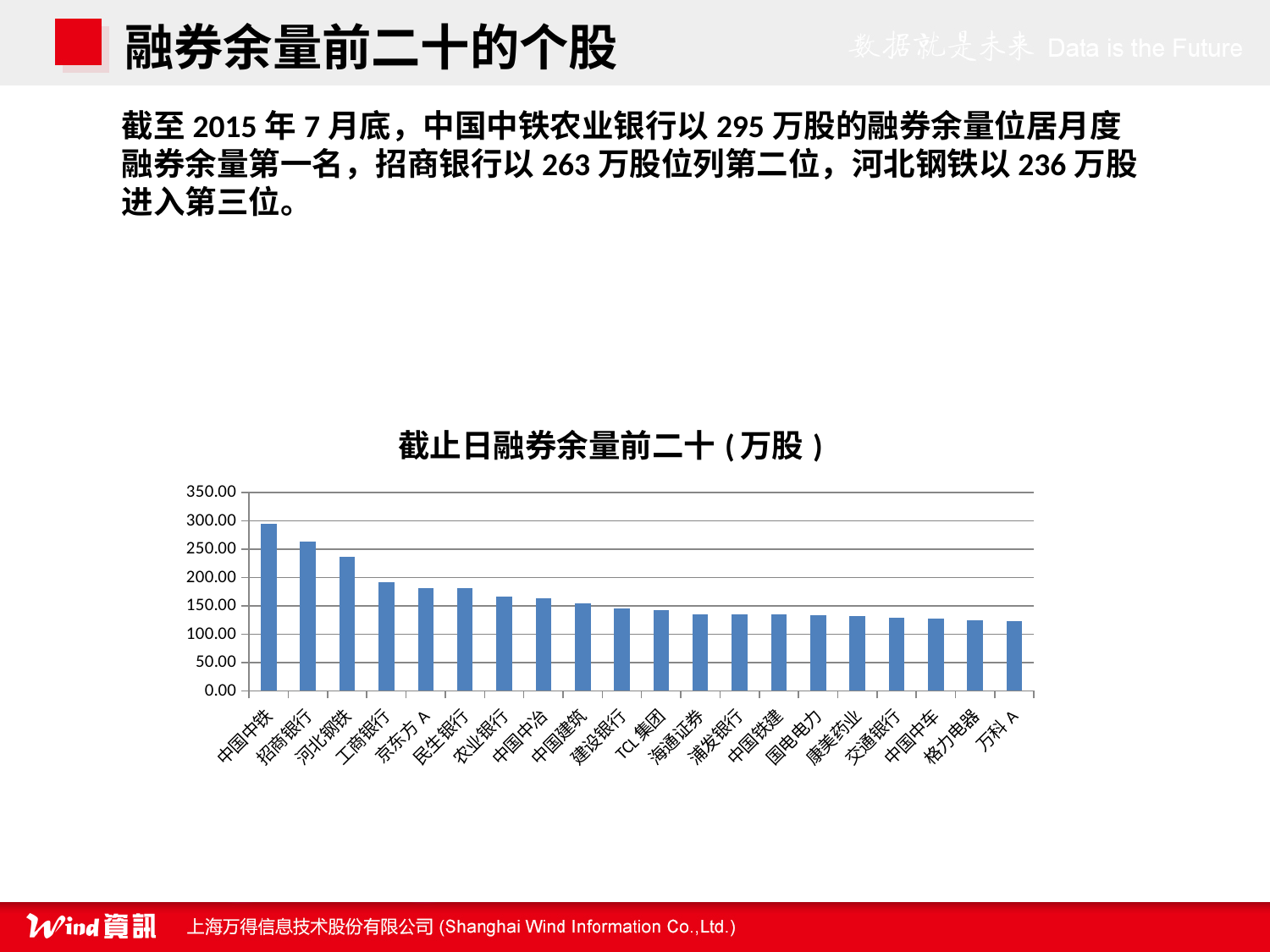

融券余量前二十的个股

截至2015年7月底，中国中铁农业银行以295万股的融券余量位居月度融券余量第一名，招商银行以263万股位列第二位，河北钢铁以236万股进入第三位。

### Chart: 截止日融券余量前二十(万股)

| Category | 截止日余量(万股) |
|---|---|
| 中国中铁 | 295.03409999999997 |
| 招商银行 | 263.6094 |
| 河北钢铁 | 236.329 |
| 工商银行 | 191.95080000000002 |
| 京东方A | 181.9667 |
| 民生银行 | 181.9479 |
| 农业银行 | 166.2529 |
| 中国中冶 | 163.2286 |
| 中国建筑 | 155.13840000000002 |
| 建设银行 | 145.7831 |
| TCL集团 | 142.6962 |
| 海通证券 | 135.4259 |
| 浦发银行 | 134.52040000000002 |
| 中国铁建 | 134.4093 |
| 国电电力 | 133.69559999999998 |
| 康美药业 | 131.85270000000003 |
| 交通银行 | 128.98010000000002 |
| 中国中车 | 128.21979999999996 |
| 格力电器 | 124.7484 |
| 万科A | 122.9555 |